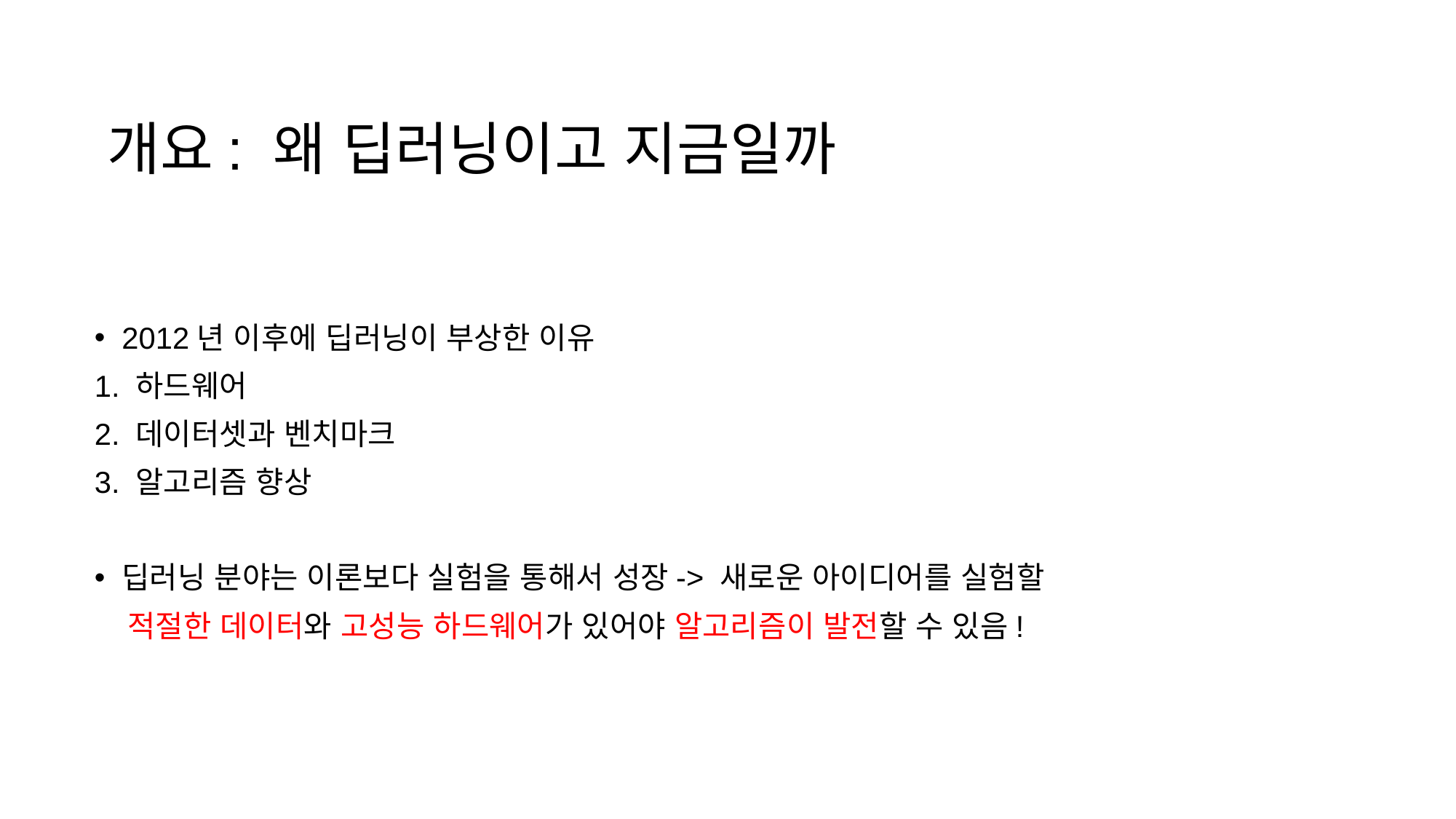

# 개요: 왜 딥러닝이고 지금일까
2012년 이후에 딥러닝이 부상한 이유
1. 하드웨어
2. 데이터셋과 벤치마크
3. 알고리즘 향상

딥러닝 분야는 이론보다 실험을 통해서 성장-> 새로운 아이디어를 실험할
   적절한 데이터와 고성능 하드웨어가 있어야 알고리즘이 발전할 수 있음!